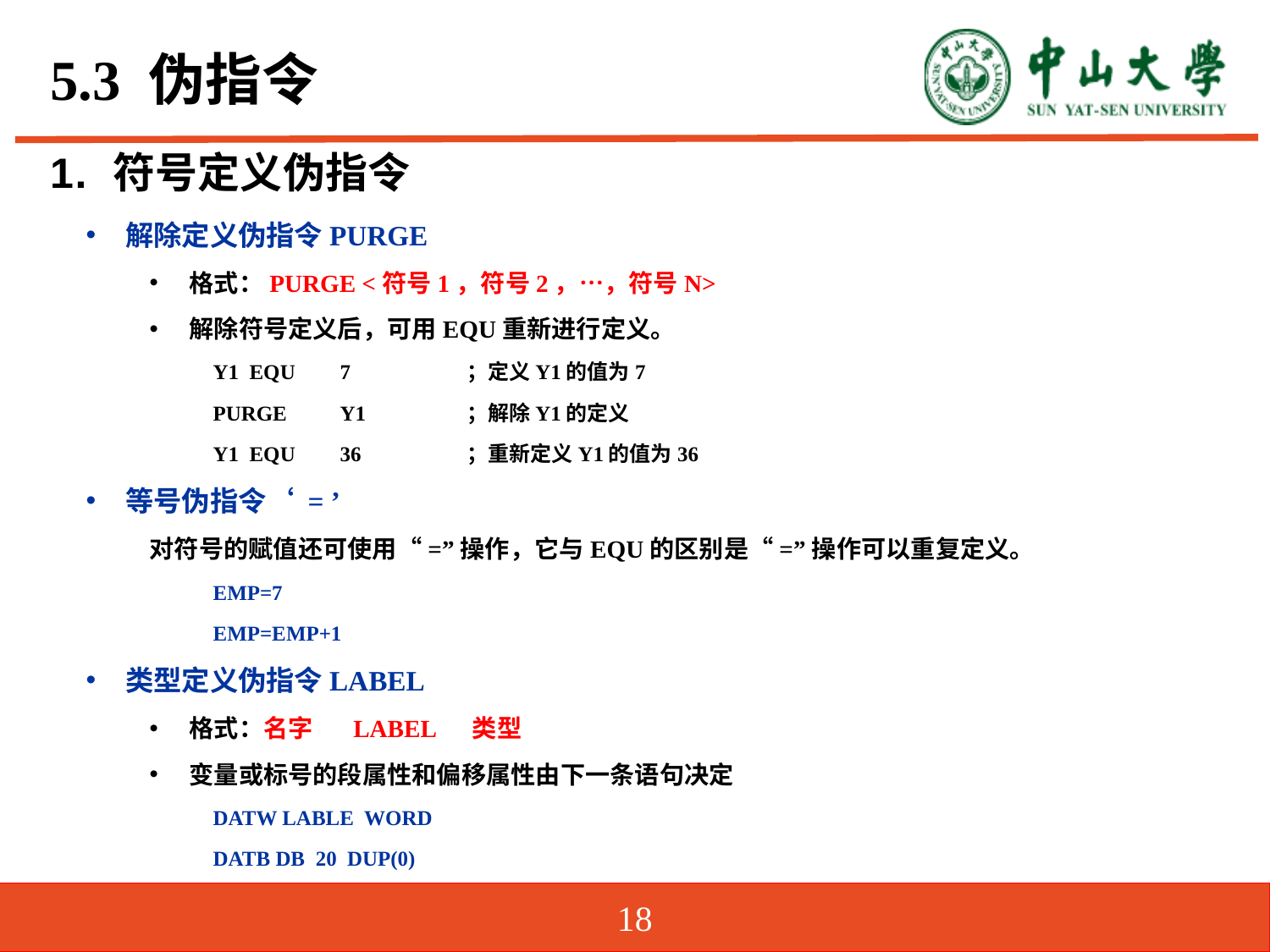

# 5.3 伪指令
符号定义伪指令

解除定义伪指令PURGE
格式：PURGE <符号1，符号2，…，符号N>
解除符号定义后，可用EQU重新进行定义。
Y1  EQU	7	；定义Y1的值为7
PURGE	Y1	；解除Y1的定义
Y1  EQU	36	；重新定义Y1的值为36
等号伪指令‘ = ’
对符号的赋值还可使用“=”操作，它与EQU的区别是“=”操作可以重复定义。
EMP=7
EMP=EMP+1
类型定义伪指令LABEL
格式：名字      LABEL     类型
变量或标号的段属性和偏移属性由下一条语句决定
DATW LABLE  WORD
DATB DB  20  DUP(0)
18